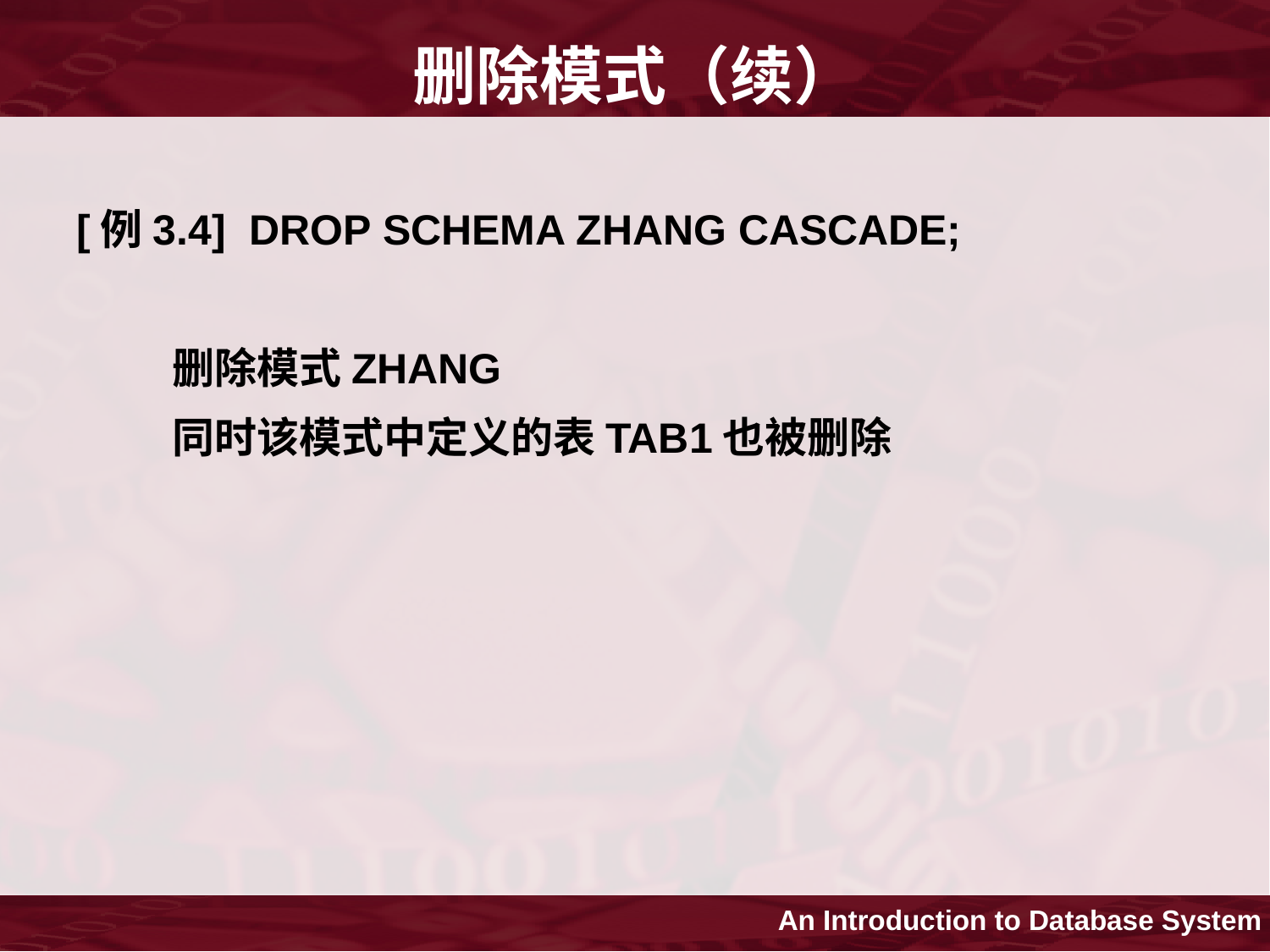

# 删除模式（续）
[例3.4]  DROP SCHEMA ZHANG CASCADE;

         删除模式ZHANG
         同时该模式中定义的表TAB1也被删除